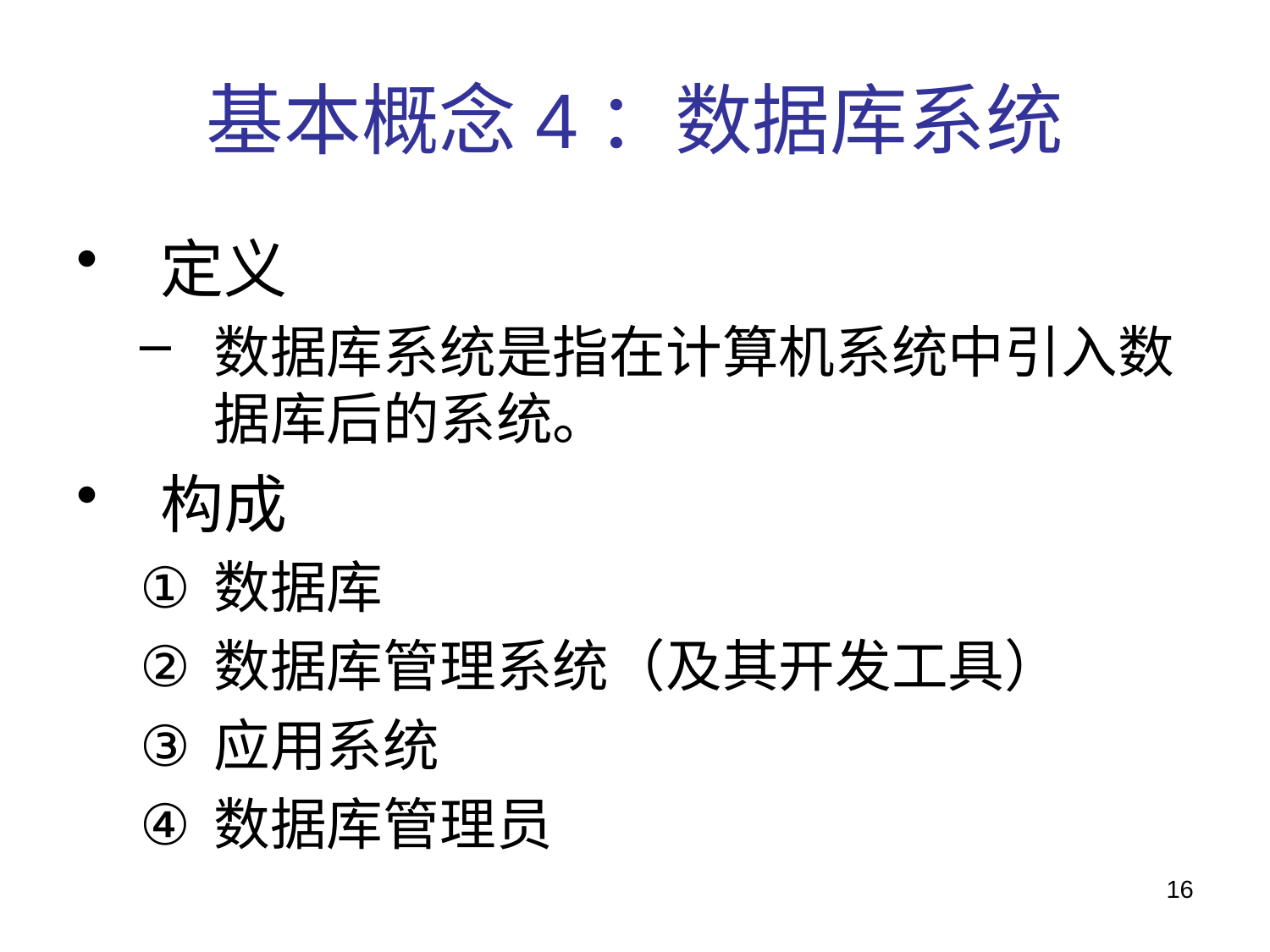

# 基本概念4：数据库系统
定义
数据库系统是指在计算机系统中引入数据库后的系统。
构成
数据库
数据库管理系统（及其开发工具）
应用系统
数据库管理员
16